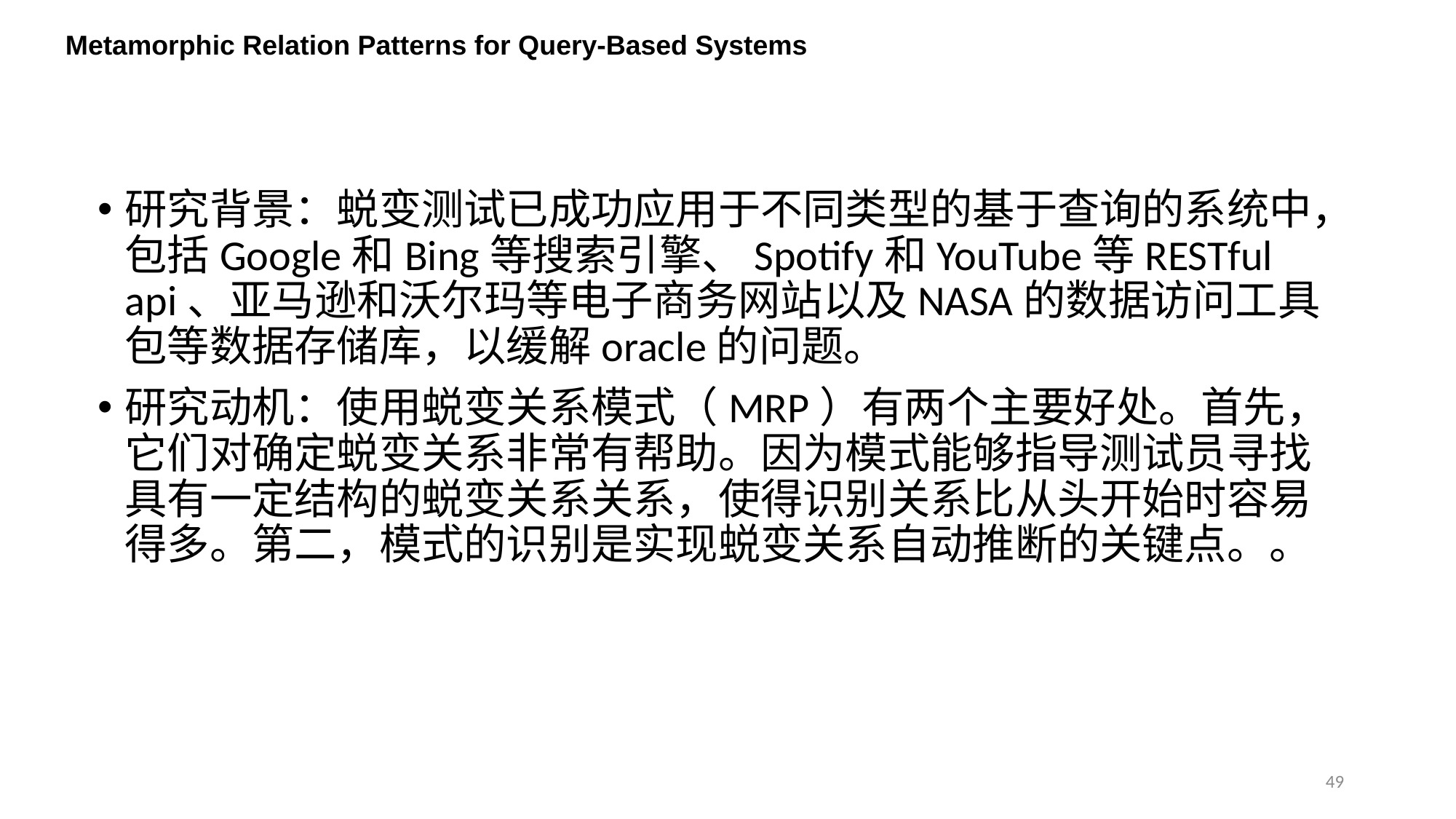

Metamorphic Relation Patterns for Query-Based Systems
研究背景：蜕变测试已成功应用于不同类型的基于查询的系统中，包括Google和Bing等搜索引擎、Spotify和YouTube等RESTful api、亚马逊和沃尔玛等电子商务网站以及NASA的数据访问工具包等数据存储库，以缓解oracle的问题。
研究动机：使用蜕变关系模式（MRP）有两个主要好处。首先，它们对确定蜕变关系非常有帮助。因为模式能够指导测试员寻找具有一定结构的蜕变关系关系，使得识别关系比从头开始时容易得多。第二，模式的识别是实现蜕变关系自动推断的关键点。。

49